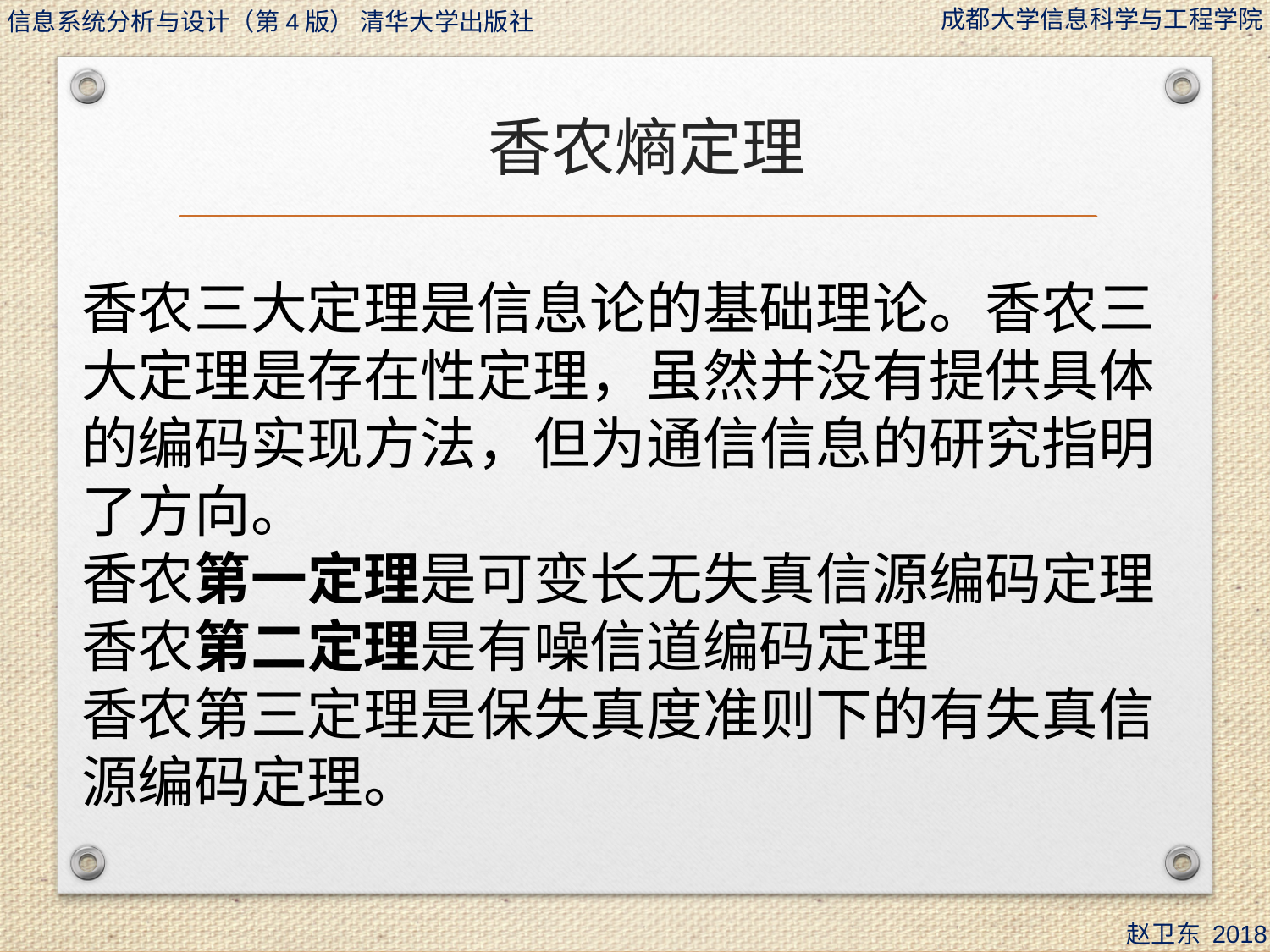

# 香农熵定理
香农三大定理是信息论的基础理论。香农三大定理是存在性定理，虽然并没有提供具体的编码实现方法，但为通信信息的研究指明了方向。
香农第一定理是可变长无失真信源编码定理香农第二定理是有噪信道编码定理
香农第三定理是保失真度准则下的有失真信源编码定理。